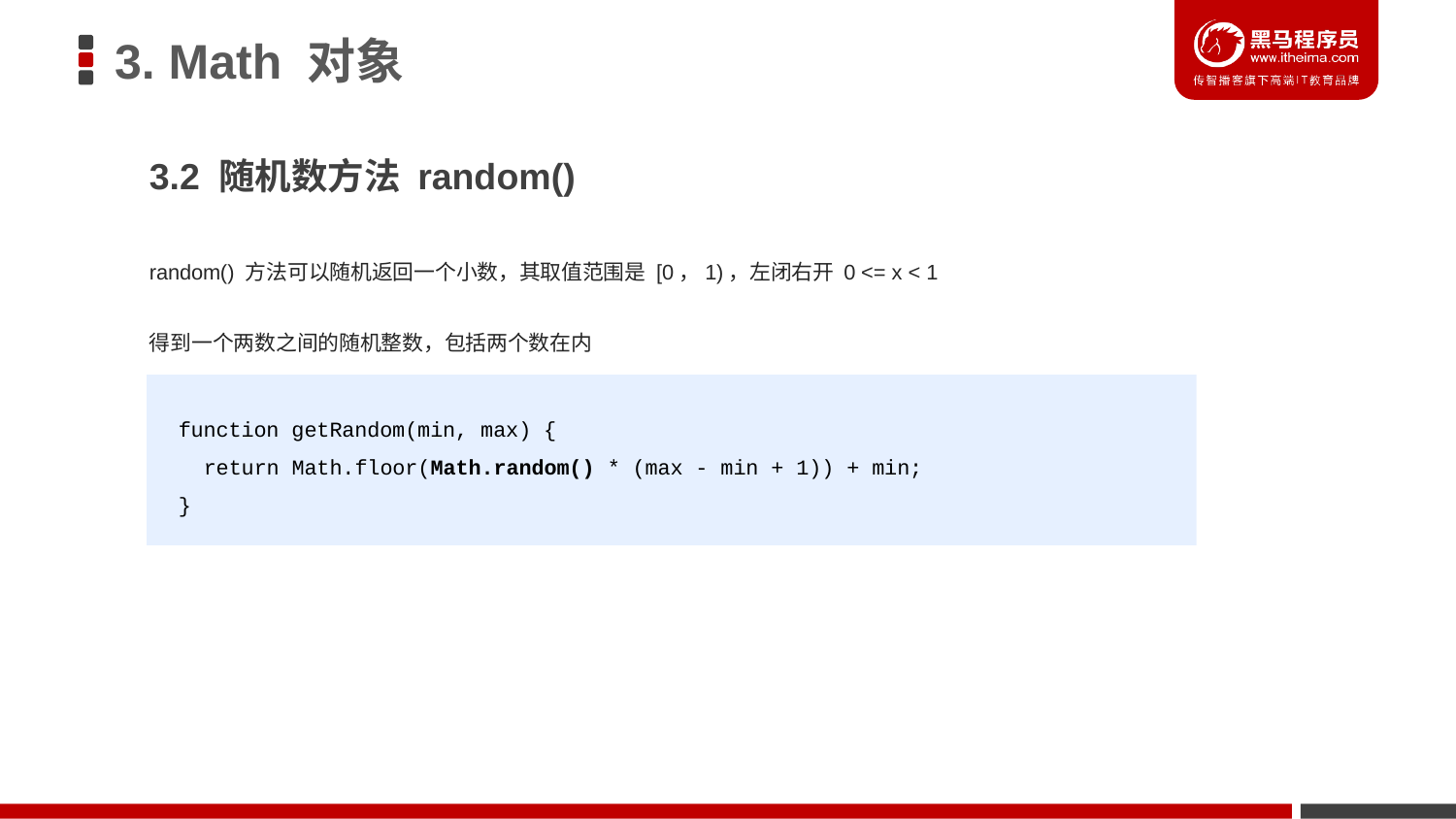

# 3. Math 对象
3.2 随机数方法 random()
random() 方法可以随机返回一个小数，其取值范围是 [0，1)，左闭右开 0 <= x < 1
得到一个两数之间的随机整数，包括两个数在内
function getRandom(min, max) {
  return Math.floor(Math.random() * (max - min + 1)) + min;
}